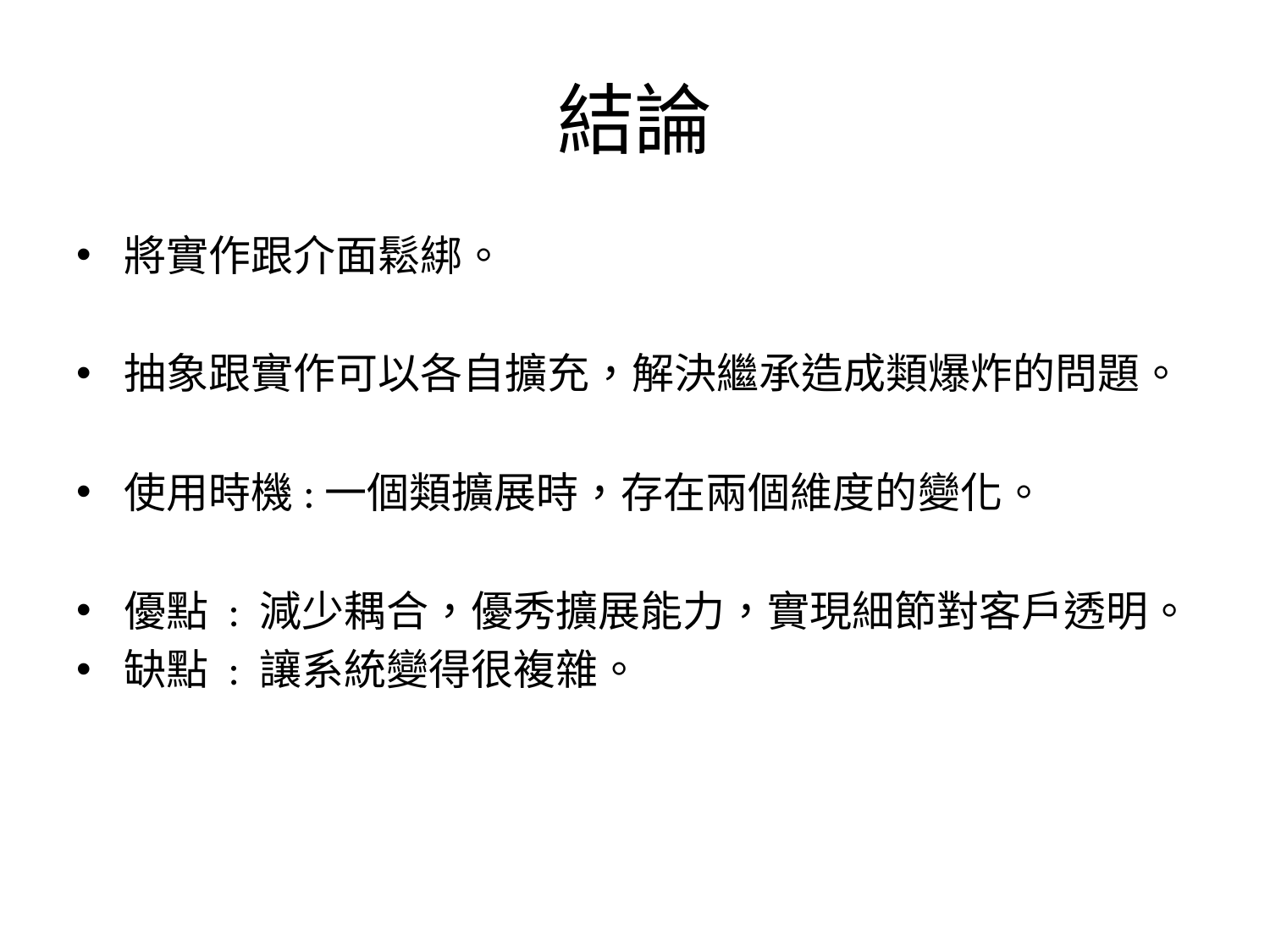

# 結論
將實作跟介面鬆綁。

抽象跟實作可以各自擴充，解決繼承造成類爆炸的問題。

使用時機:一個類擴展時，存在兩個維度的變化。

優點 : 減少耦合，優秀擴展能力，實現細節對客戶透明。
缺點 : 讓系統變得很複雜。